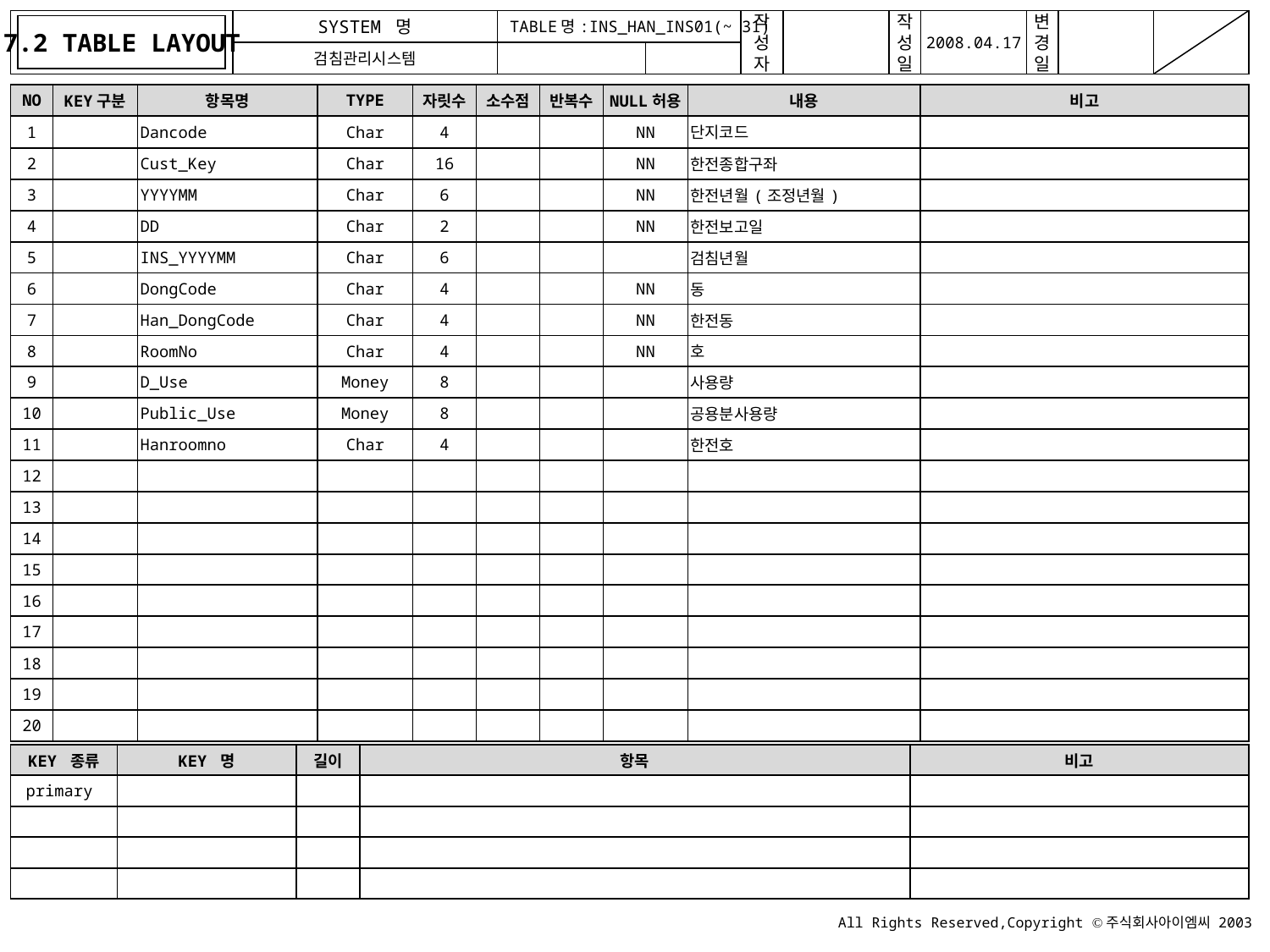

7.2 TABLE LAYOUT
TABLE명:INS_HAN_INS01(~ 31)
| NO | KEY구분 | 항목명 | TYPE | 자릿수 | 소수점 | 반복수 | NULL허용 | 내용 | 비고 |
| --- | --- | --- | --- | --- | --- | --- | --- | --- | --- |
| 1 |  | Dancode | Char | 4 |  |  | NN | 단지코드 |  |
| 2 |  | Cust\_Key | Char | 16 |  |  | NN | 한전종합구좌 |  |
| 3 |  | YYYYMM | Char | 6 |  |  | NN | 한전년월(조정년월) |  |
| 4 |  | DD | Char | 2 |  |  | NN | 한전보고일 |  |
| 5 |  | INS\_YYYYMM | Char | 6 |  |  |  | 검침년월 |  |
| 6 |  | DongCode | Char | 4 |  |  | NN | 동 |  |
| 7 |  | Han\_DongCode | Char | 4 |  |  | NN | 한전동 |  |
| 8 |  | RoomNo | Char | 4 |  |  | NN | 호 |  |
| 9 |  | D\_Use | Money | 8 |  |  |  | 사용량 |  |
| 10 |  | Public\_Use | Money | 8 |  |  |  | 공용분사용량 |  |
| 11 |  | Hanroomno | Char | 4 |  |  |  | 한전호 |  |
| 12 |  |  |  |  |  |  |  |  |  |
| 13 |  |  |  |  |  |  |  |  |  |
| 14 |  |  |  |  |  |  |  |  |  |
| 15 |  |  |  |  |  |  |  |  |  |
| 16 |  |  |  |  |  |  |  |  |  |
| 17 |  |  |  |  |  |  |  |  |  |
| 18 |  |  |  |  |  |  |  |  |  |
| 19 |  |  |  |  |  |  |  |  |  |
| 20 |  |  |  |  |  |  |  |  |  |
| KEY 종류 | KEY 명 | 길이 | 항목 | 비고 |
| --- | --- | --- | --- | --- |
| primary |  |  |  |  |
|  |  |  |  |  |
|  |  |  |  |  |
|  |  |  |  |  |